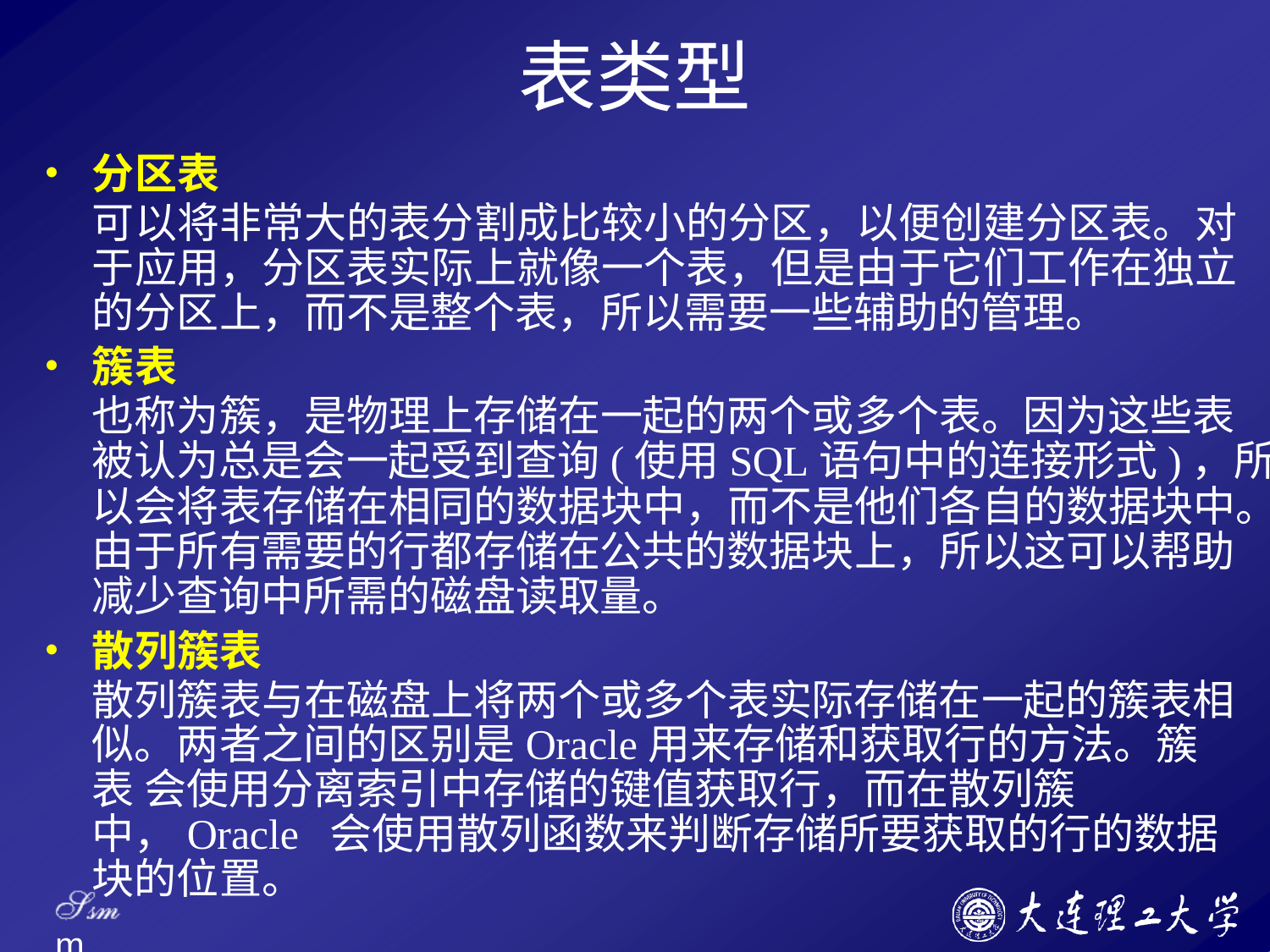

# 表类型
分区表
可以将非常大的表分割成比较小的分区，以便创建分区表。对 于应用，分区表实际上就像一个表，但是由于它们工作在独立 的分区上，而不是整个表，所以需要一些辅助的管理。
簇表
也称为簇，是物理上存储在一起的两个或多个表。因为这些表 被认为总是会一起受到查询(使用SQL语句中的连接形式)，所 以会将表存储在相同的数据块中，而不是他们各自的数据块中。 由于所有需要的行都存储在公共的数据块上，所以这可以帮助 减少查询中所需的磁盘读取量。
散列簇表
散列簇表与在磁盘上将两个或多个表实际存储在一起的簇表相 似。两者之间的区别是Oracle用来存储和获取行的方法。簇表 会使用分离索引中存储的键值获取行，而在散列簇中，Oracle  会使用散列函数来判断存储所要获取的行的数据块的位置。

Ssm